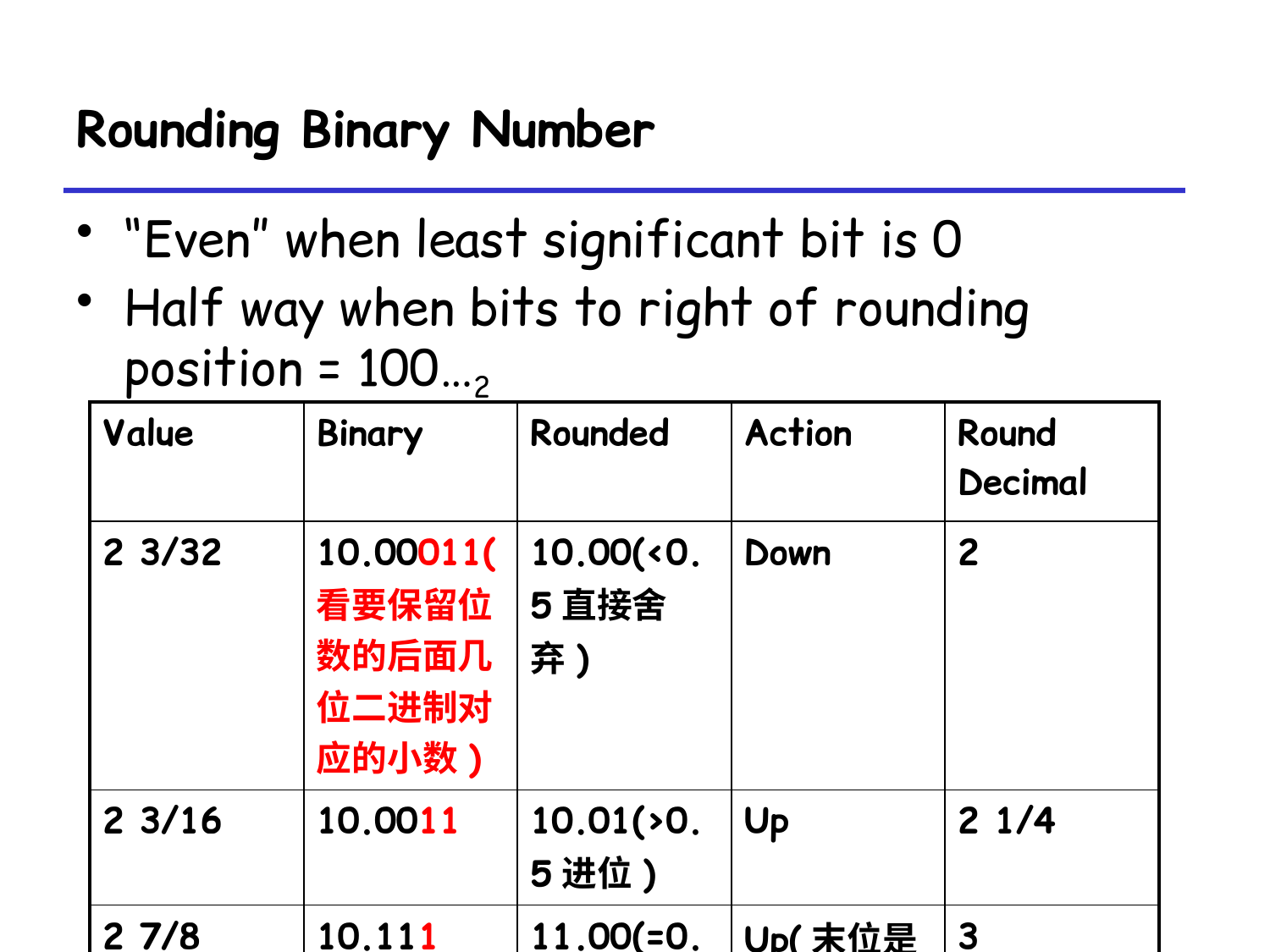

# Rounding Binary Number
“Even” when least significant bit is 0
Half way when bits to right of rounding position = 100…2
| Value | Binary | Rounded | Action | Round Decimal |
| --- | --- | --- | --- | --- |
| 2 3/32 | 10.00011(看要保留位数的后面几位二进制对应的小数) | 10.00(<0.5直接舍弃) | Down | 2 |
| 2 3/16 | 10.0011 | 10.01(>0.5进位) | Up | 2 1/4 |
| 2 7/8 | 10.111 | 11.00(=0.5看保留的最后一位) | Up(末位是0就舍弃，为1就进位) | 3 |
| 2 5/8 | 10.101 | 10.10 | Down | 2 1/2 |
32